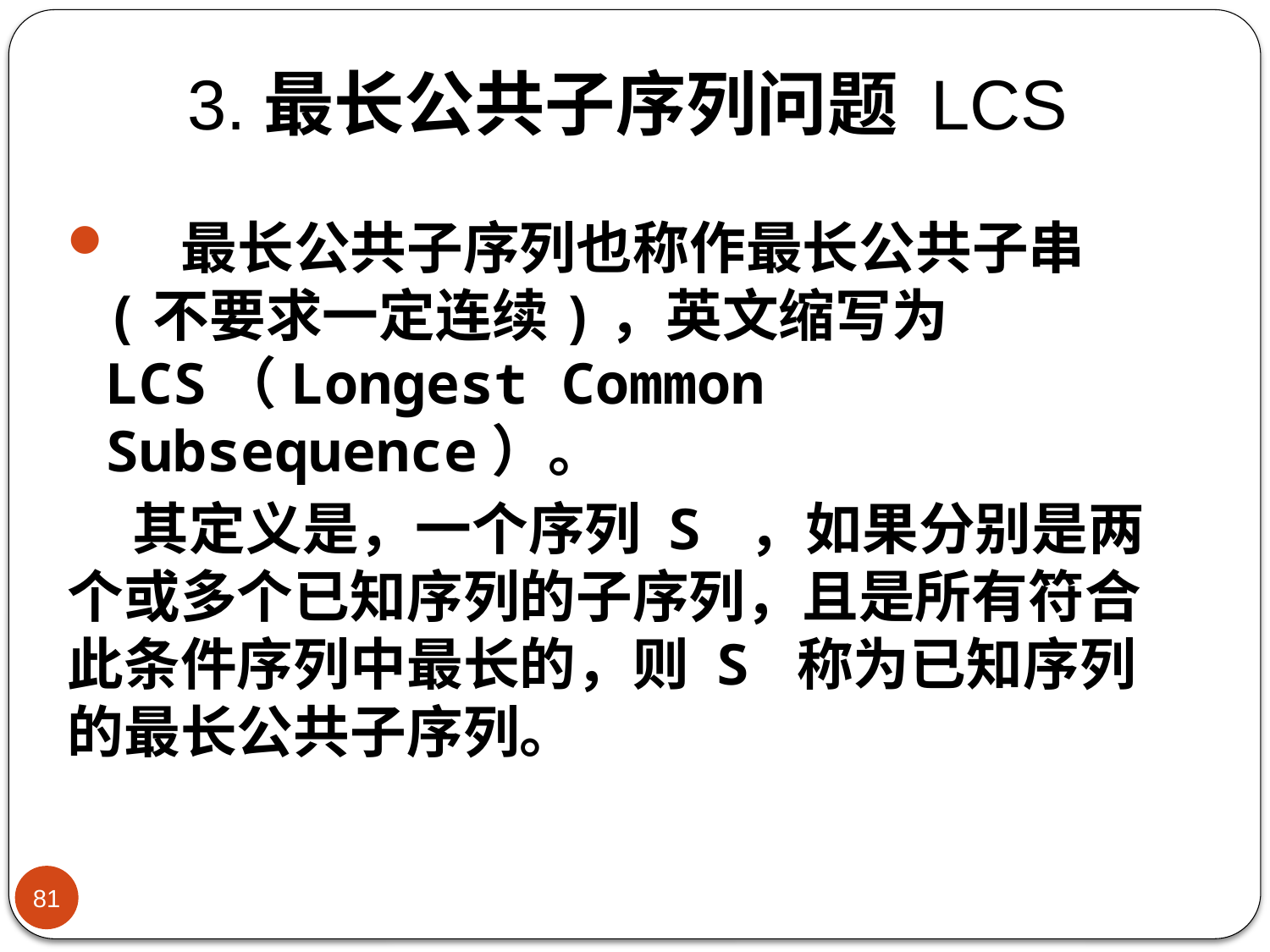

# 3.最长公共子序列问题 LCS
    最长公共子序列也称作最长公共子串(不要求一定连续)，英文缩写为LCS（Longest Common Subsequence）。
    其定义是，一个序列 S ，如果分别是两个或多个已知序列的子序列，且是所有符合此条件序列中最长的，则 S 称为已知序列的最长公共子序列。

81